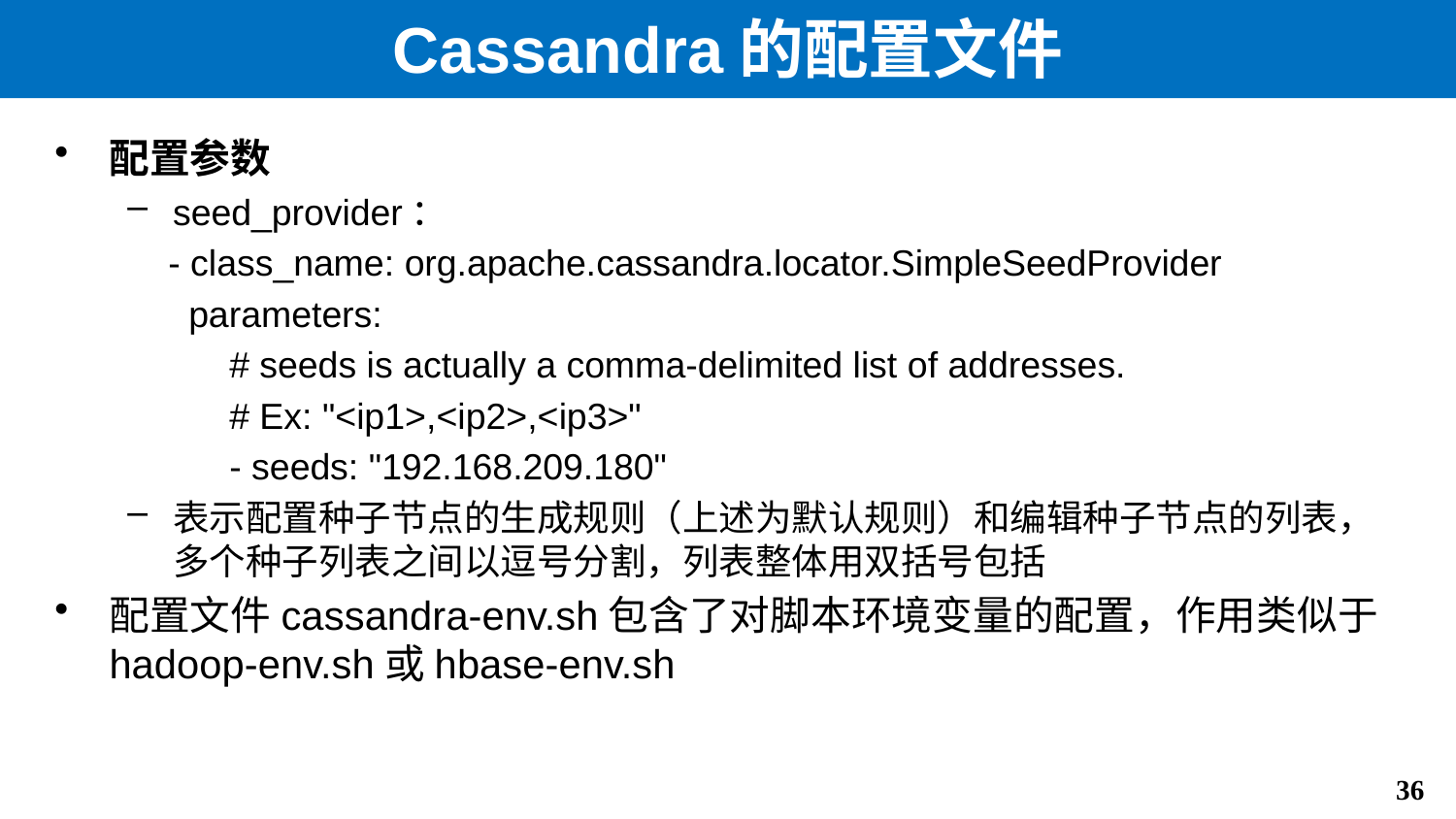

# Cassandra的配置文件
配置参数
seed_provider：
    - class_name: org.apache.cassandra.locator.SimpleSeedProvider
      parameters:
          # seeds is actually a comma-delimited list of addresses.
          # Ex: "<ip1>,<ip2>,<ip3>"
          - seeds: "192.168.209.180"
表示配置种子节点的生成规则（上述为默认规则）和编辑种子节点的列表，多个种子列表之间以逗号分割，列表整体用双括号包括
配置文件cassandra-env.sh包含了对脚本环境变量的配置，作用类似于hadoop-env.sh或hbase-env.sh